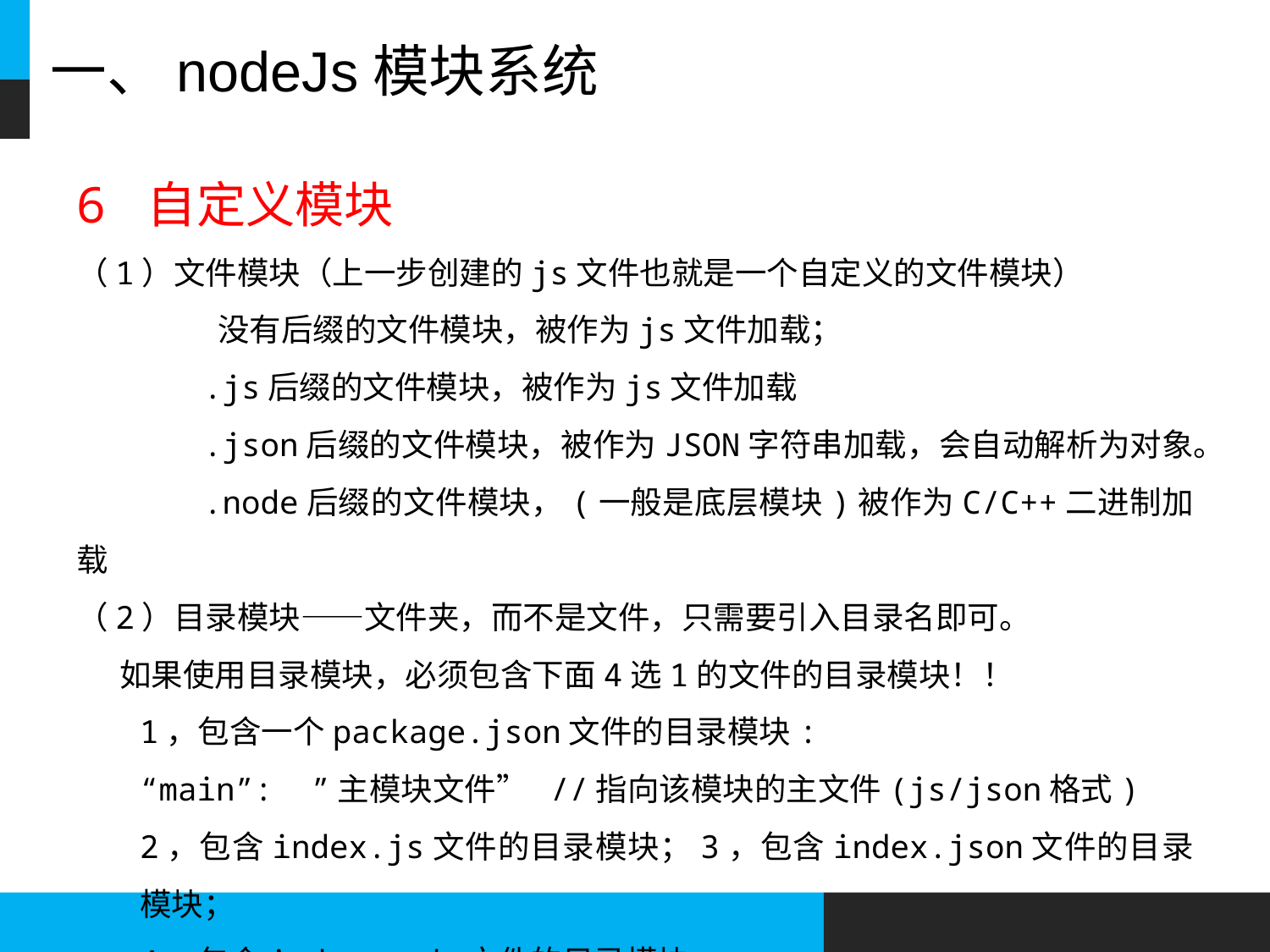

# 一、nodeJs模块系统
6 自定义模块
（1）文件模块（上一步创建的js文件也就是一个自定义的文件模块）
	 没有后缀的文件模块，被作为js文件加载；
	.js后缀的文件模块，被作为js文件加载
	.json后缀的文件模块，被作为JSON字符串加载，会自动解析为对象。
	.node后缀的文件模块，(一般是底层模块)被作为C/C++二进制加载
（2）目录模块——文件夹，而不是文件，只需要引入目录名即可。
     如果使用目录模块，必须包含下面4选1的文件的目录模块！！
1，包含一个package.json文件的目录模块:
“main”:  ”主模块文件”  //指向该模块的主文件(js/json格式)
2，包含index.js文件的目录模块；3，包含index.json文件的目录模块；
4，包含index.node文件的目录模块